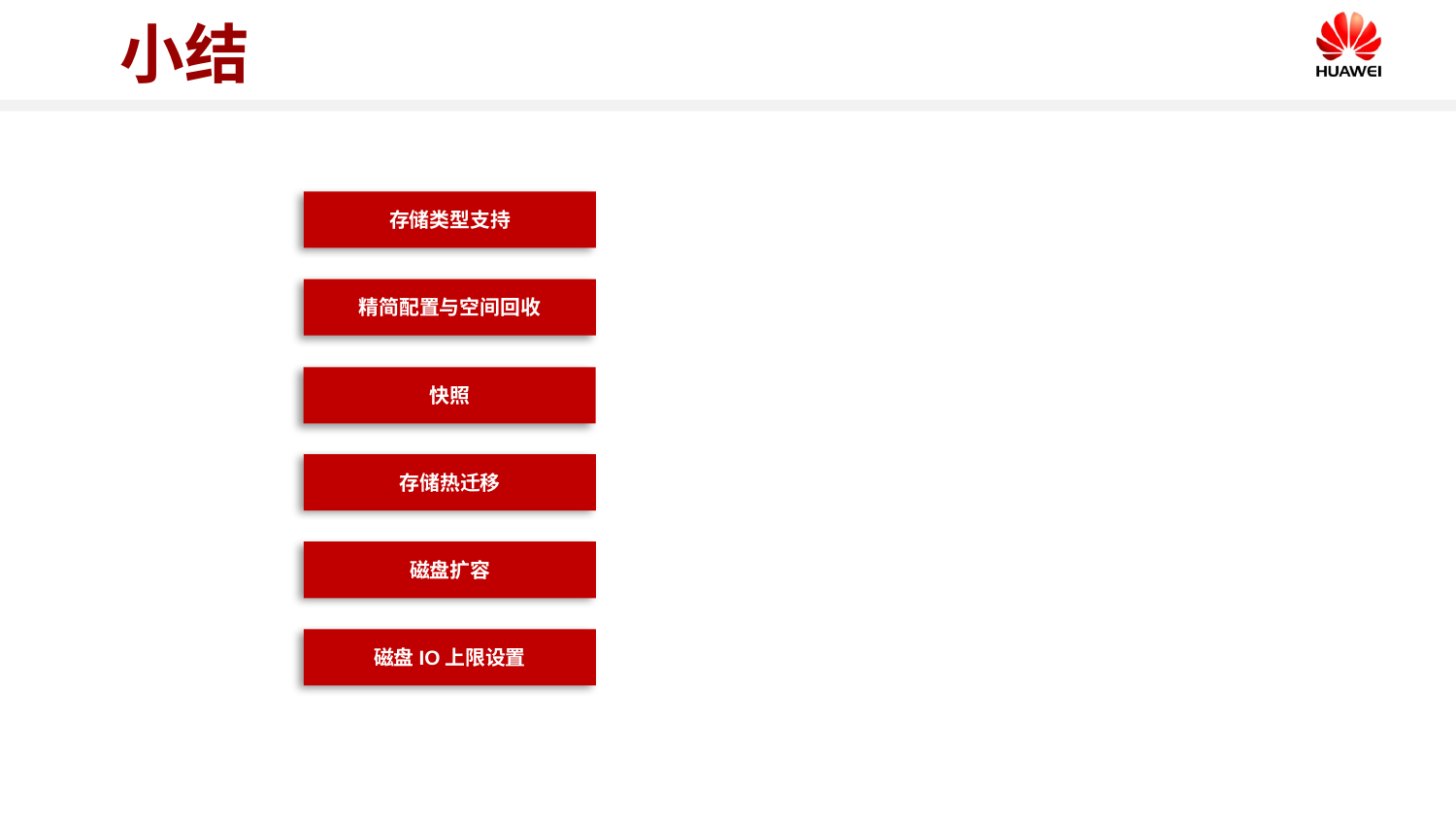

# 小结
存储类型支持
精简配置与空间回收
快照
存储热迁移
磁盘扩容
磁盘IO上限设置